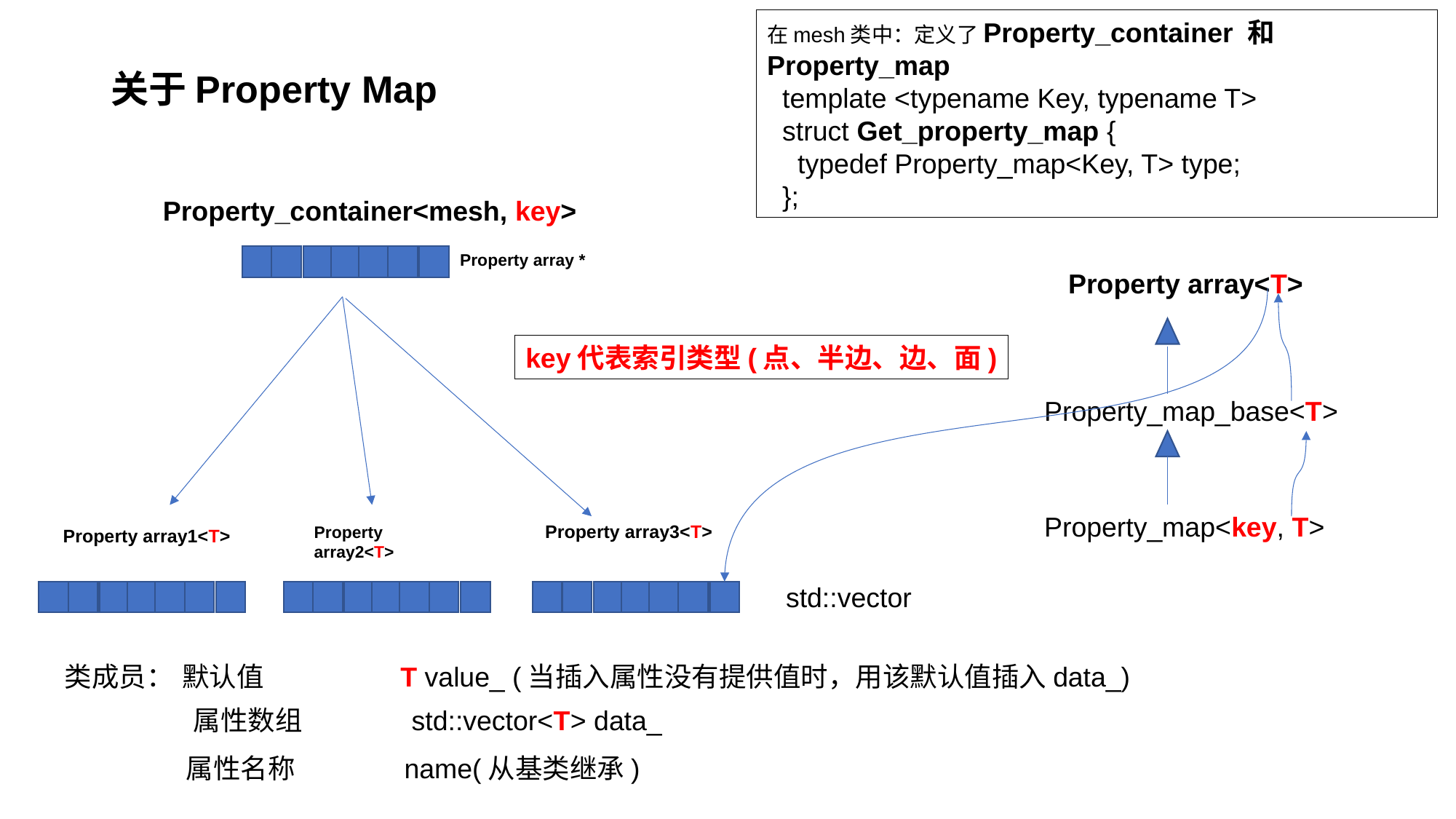

在mesh类中：定义了Property_container 和 Property_map
  template <typename Key, typename T>
  struct Get_property_map {
    typedef Property_map<Key, T> type;
  };
# 关于Property Map
Property_container<mesh, key>
Property array *

Property array<T>

Property_map_base<T>

Property_map<key, T>
key代表索引类型(点、半边、边、面)
Property array3<T>
Property array2<T>
Property array1<T>
std::vector

类成员：
默认值 		T value_ (当插入属性没有提供值时，用该默认值插入data_)
属性数组  	std::vector<T> data_
属性名称	name(从基类继承)